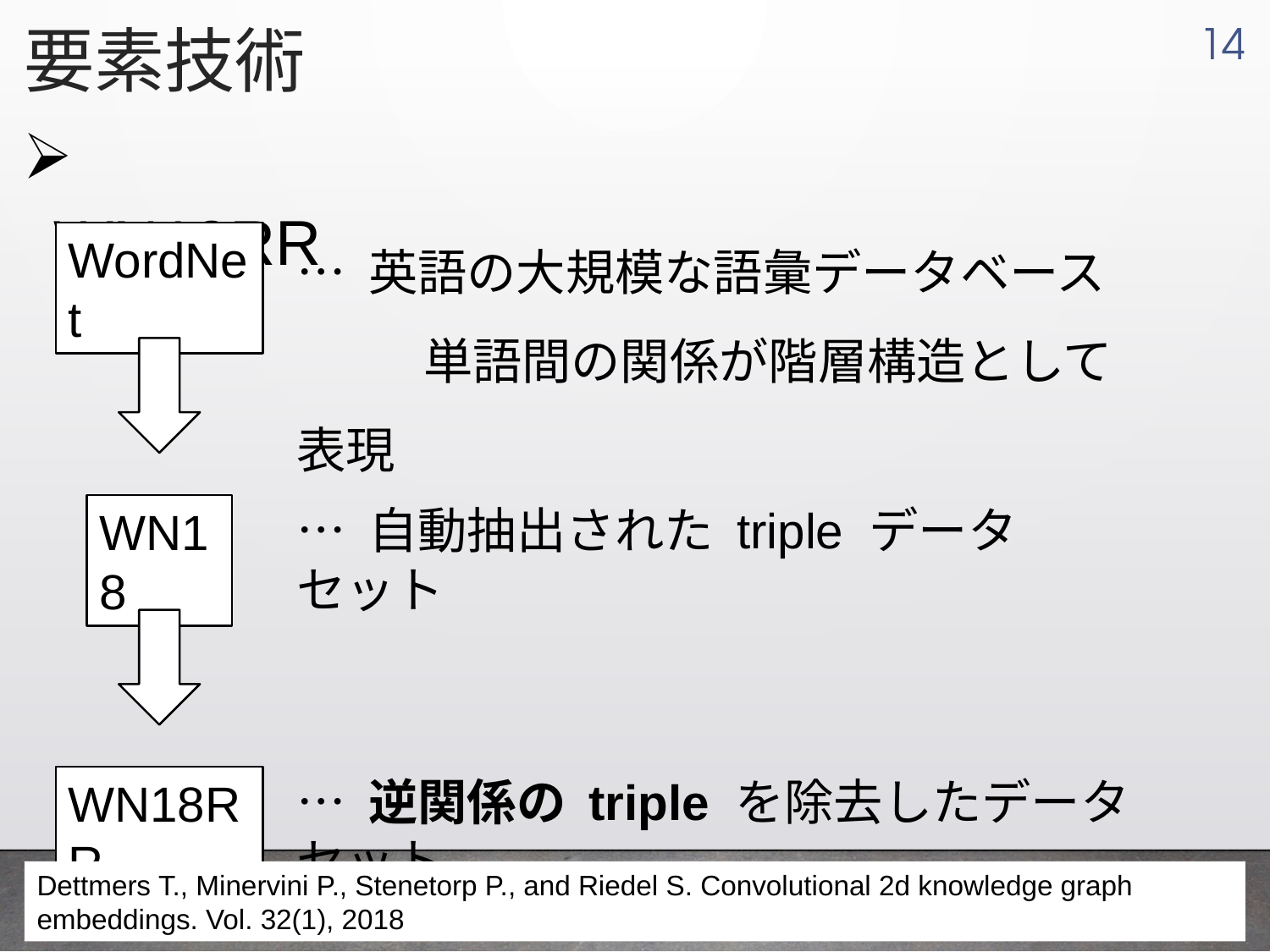

要素技術
14
 WN18RR
… 英語の大規模な語彙データベース
	単語間の関係が階層構造として表現
WordNet

… 自動抽出された triple データセット
WN18

… 逆関係の triple を除去したデータセット
WN18RR
Dettmers T., Minervini P., Stenetorp P., and Riedel S. Convolutional 2d knowledge graph embeddings. Vol. 32(1), 2018